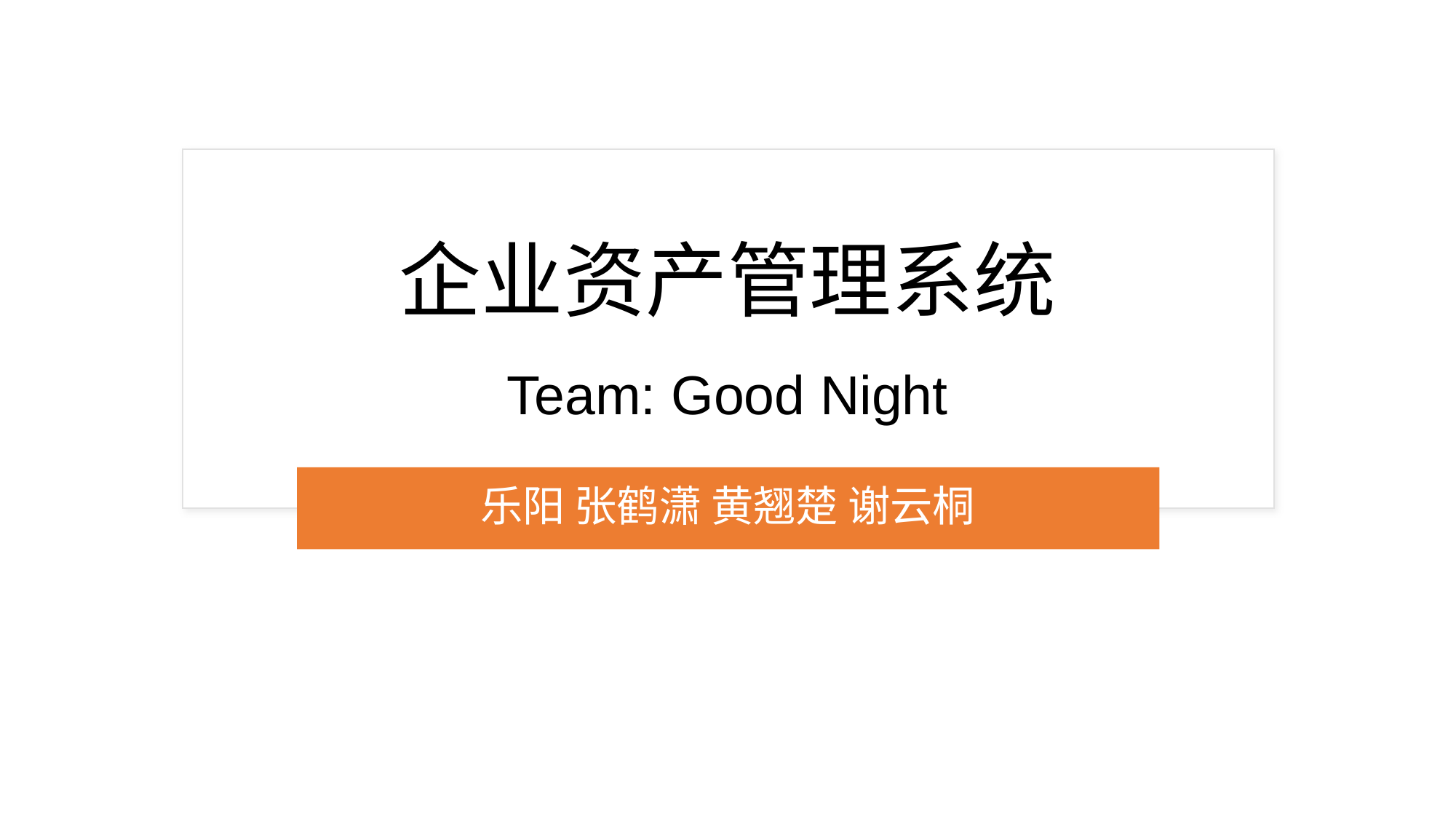

# 企业资产管理系统 Team: Good Night

乐阳 张鹤潇 黄翘楚 谢云桐